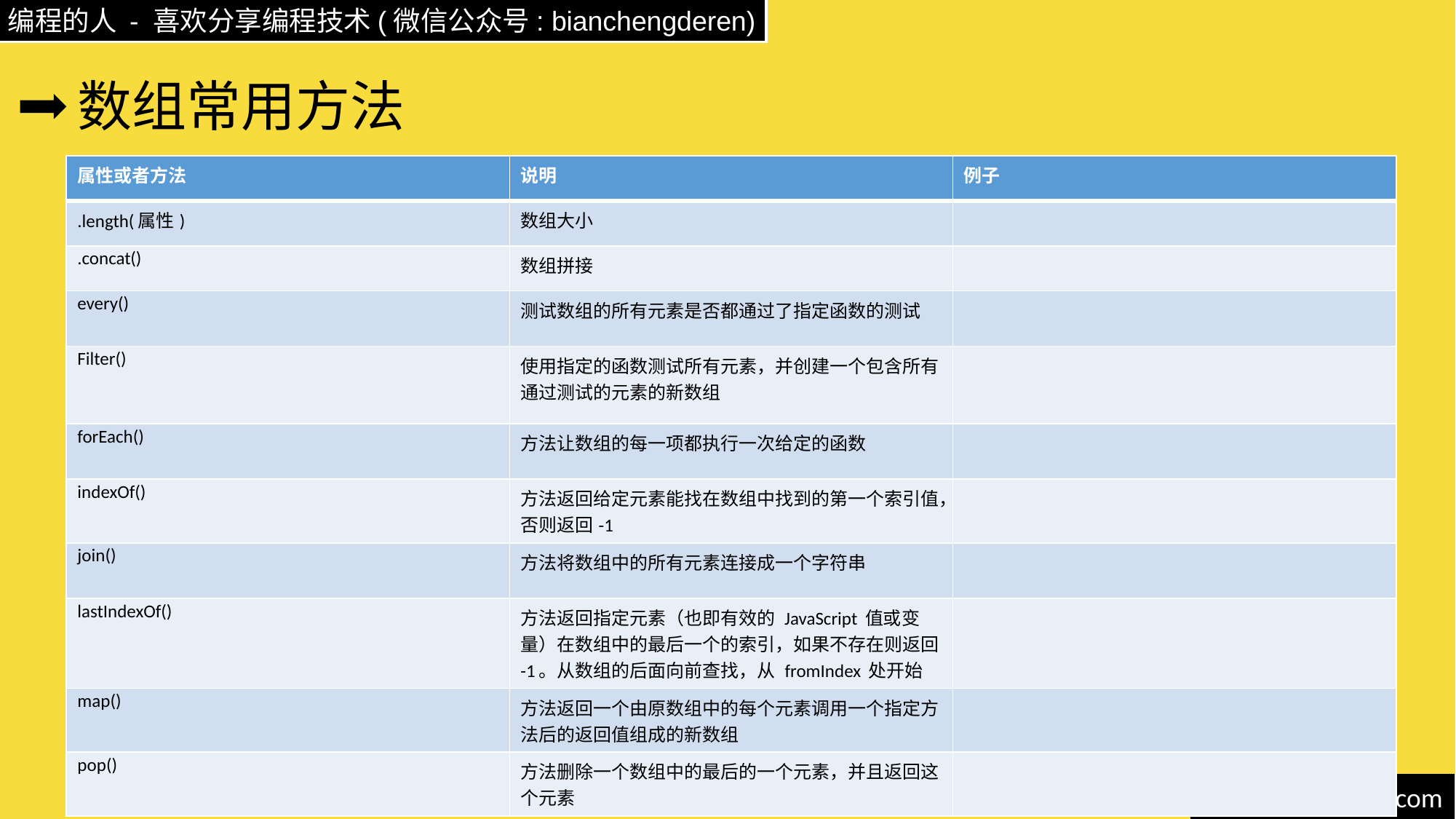

# 数组常用方法
| 属性或者方法 | 说明 | 例子 |
| --- | --- | --- |
| .length(属性) | 数组大小 |  |
| .concat() | 数组拼接 |  |
| every() | 测试数组的所有元素是否都通过了指定函数的测试 |  |
| Filter() | 使用指定的函数测试所有元素，并创建一个包含所有通过测试的元素的新数组 |  |
| forEach() | 方法让数组的每一项都执行一次给定的函数 |  |
| indexOf() | 方法返回给定元素能找在数组中找到的第一个索引值，否则返回-1 |  |
| join() | 方法将数组中的所有元素连接成一个字符串 |  |
| lastIndexOf() | 方法返回指定元素（也即有效的 JavaScript 值或变量）在数组中的最后一个的索引，如果不存在则返回 -1。从数组的后面向前查找，从 fromIndex 处开始 |  |
| map() | 方法返回一个由原数组中的每个元素调用一个指定方法后的返回值组成的新数组 |  |
| pop() | 方法删除一个数组中的最后的一个元素，并且返回这个元素 |  |